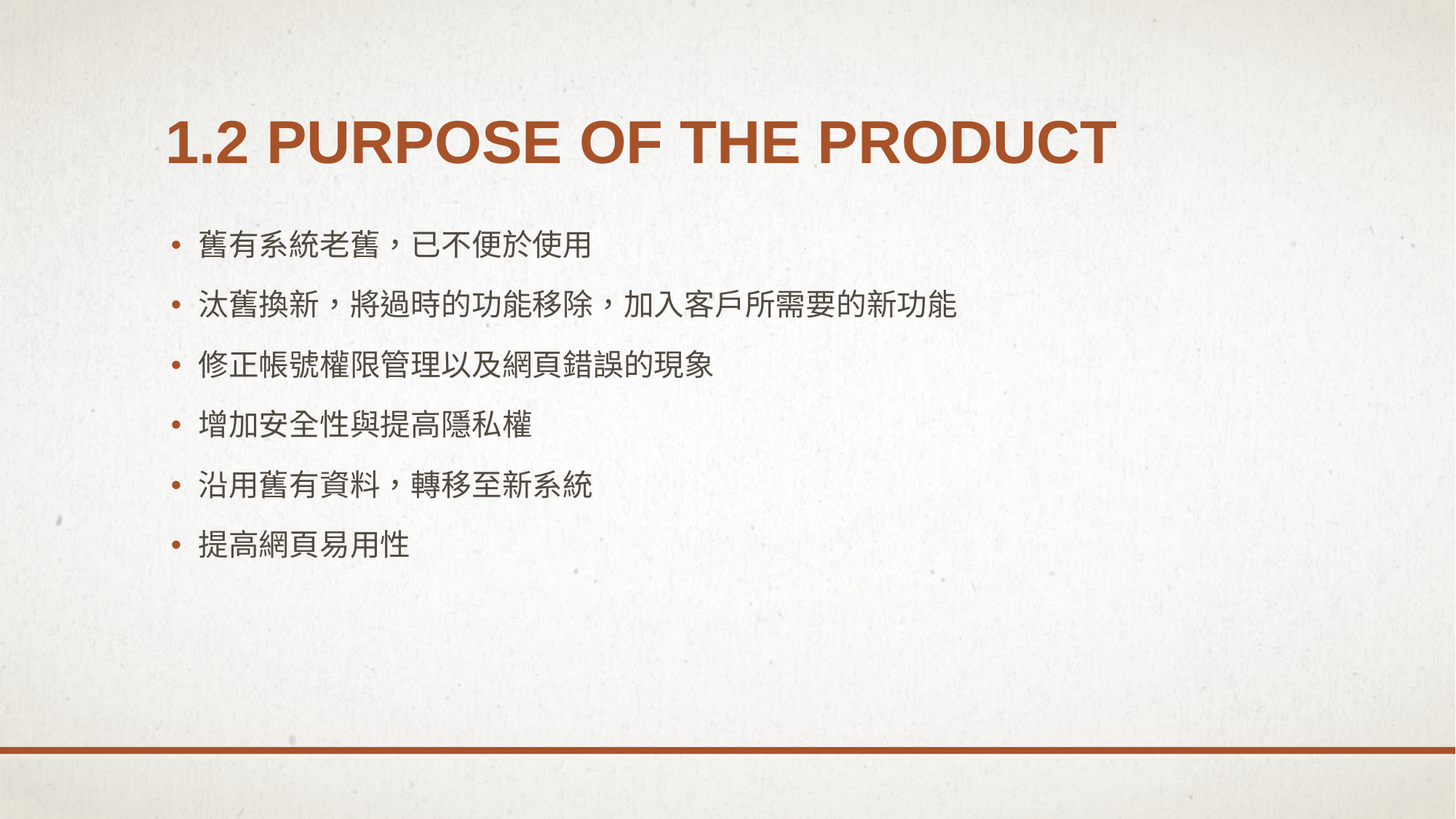

# 1.2 Purpose of the product
舊有系統老舊，已不便於使用
汰舊換新，將過時的功能移除，加入客戶所需要的新功能
修正帳號權限管理以及網頁錯誤的現象
增加安全性與提高隱私權
沿用舊有資料，轉移至新系統
提高網頁易用性